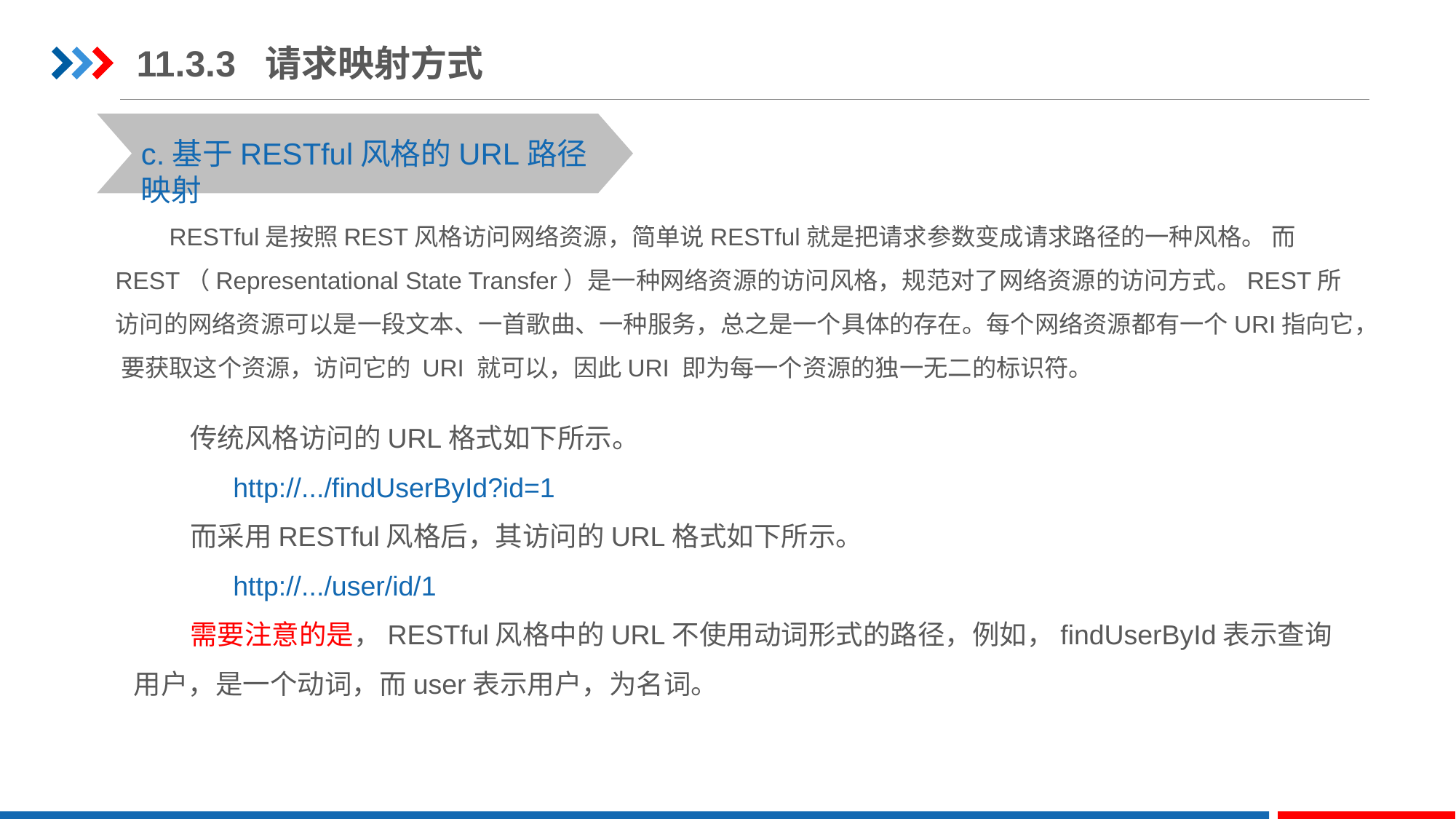

11.3.3  请求映射方式

c.基于RESTful风格的URL路径映射
        RESTful是按照REST风格访问网络资源，简单说RESTful就是把请求参数变成请求路径的一种风格。 而REST（Representational State Transfer）是一种网络资源的访问风格，规范对了网络资源的访问方式。REST所访问的网络资源可以是一段文本、一首歌曲、一种服务，总之是一个具体的存在。每个网络资源都有一个URI指向它， 要获取这个资源，访问它的 URI 就可以，因此URI 即为每一个资源的独一无二的标识符。
        传统风格访问的URL格式如下所示。
             http://.../findUserById?id=1
        而采用RESTful风格后，其访问的URL格式如下所示。
             http://.../user/id/1
        需要注意的是，RESTful风格中的URL不使用动词形式的路径，例如，findUserById表示查询用户，是一个动词，而user表示用户，为名词。